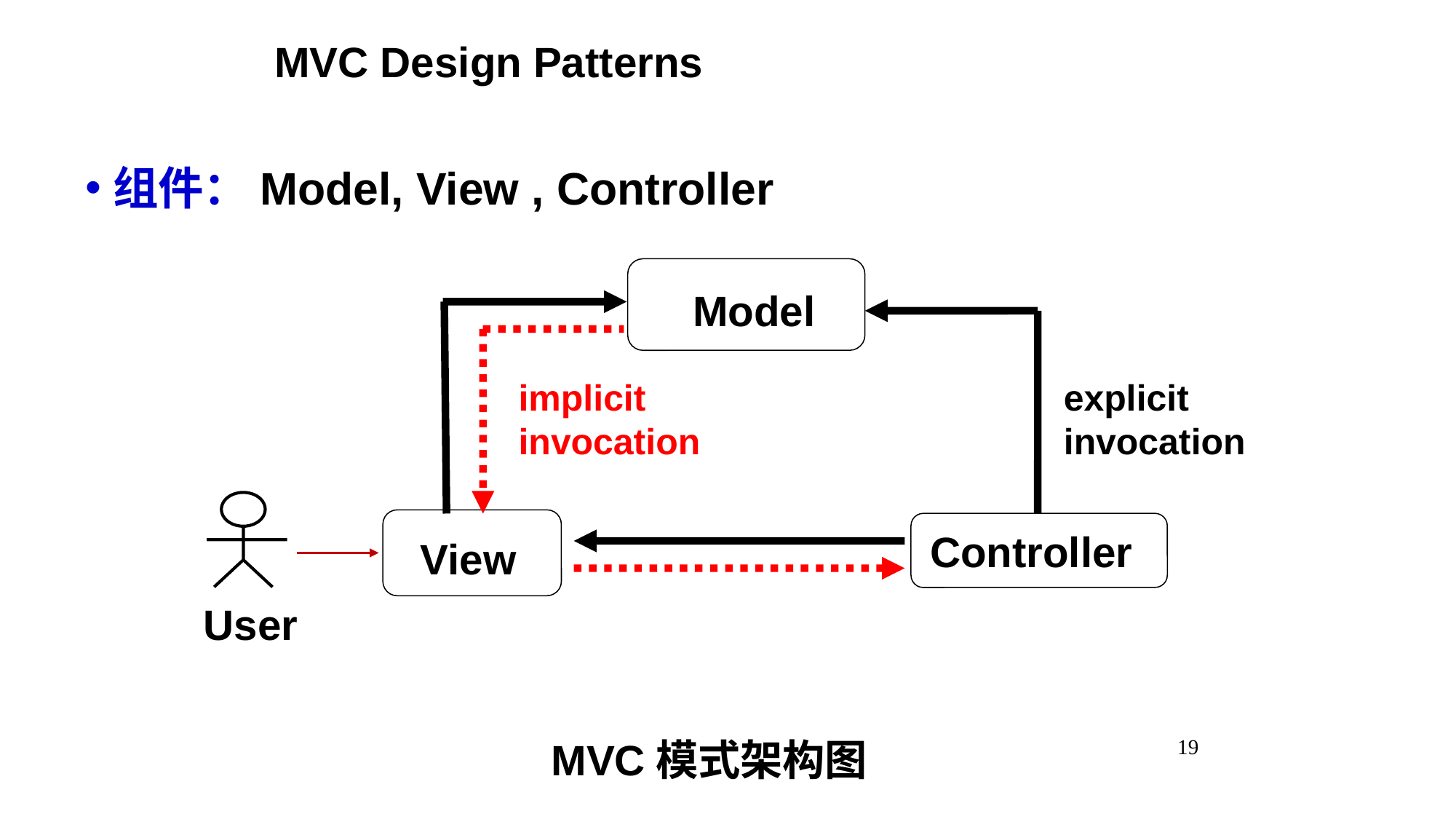

# MVC Design Patterns
组件：Model, View , Controller
       Model

implicit
invocation
explicit
invocation

User
View
Controller

MVC模式架构图
19